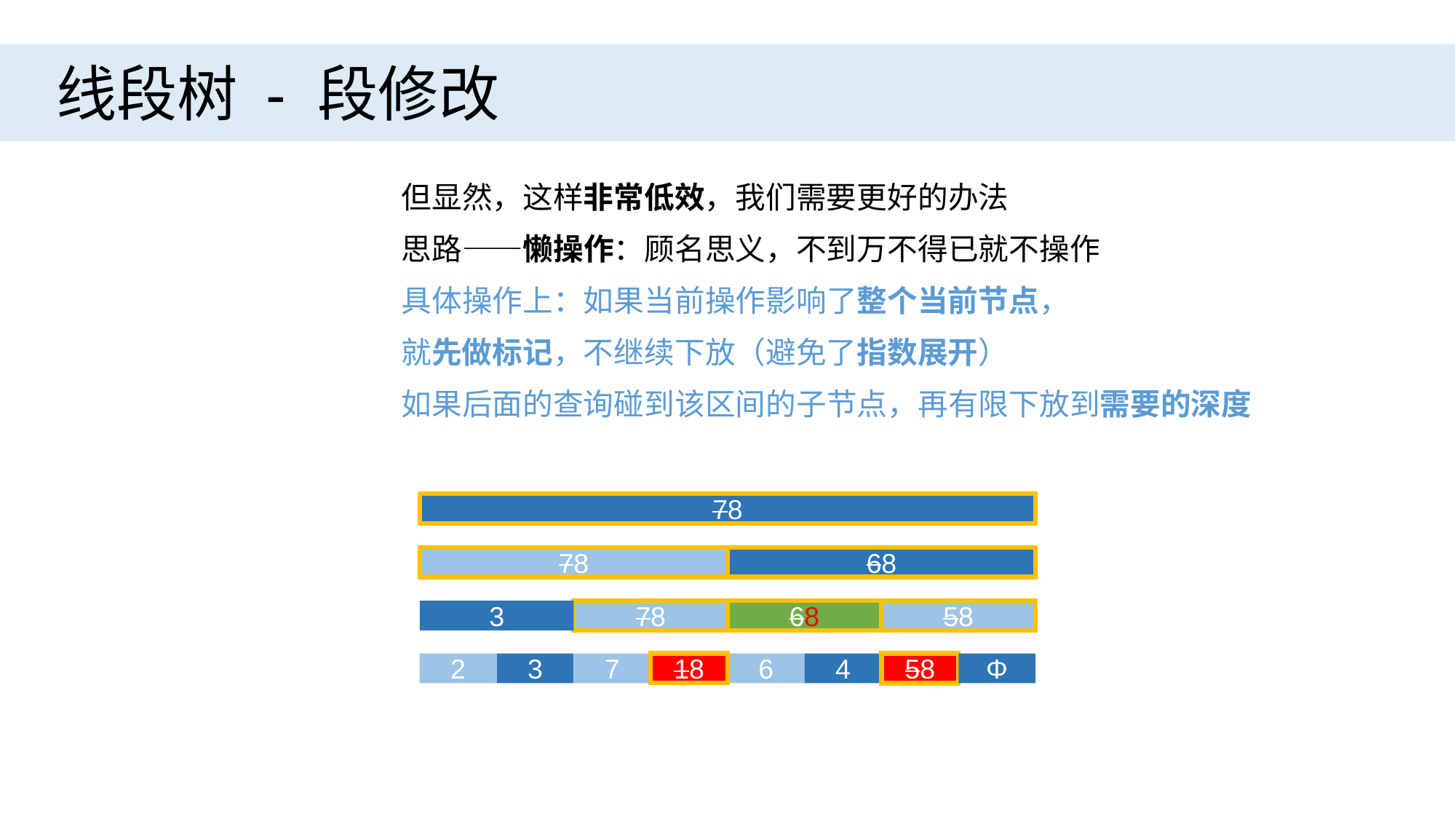

线段树 - 段修改
但显然，这样非常低效，我们需要更好的办法
思路——懒操作：顾名思义，不到万不得已就不操作
具体操作上：如果当前操作影响了整个当前节点，
就先做标记，不继续下放（避免了指数展开）
如果后面的查询碰到该区间的子节点，再有限下放到需要的深度
78
78
68
68
3
58
78
3
18
2
7
4
Φ
6
58